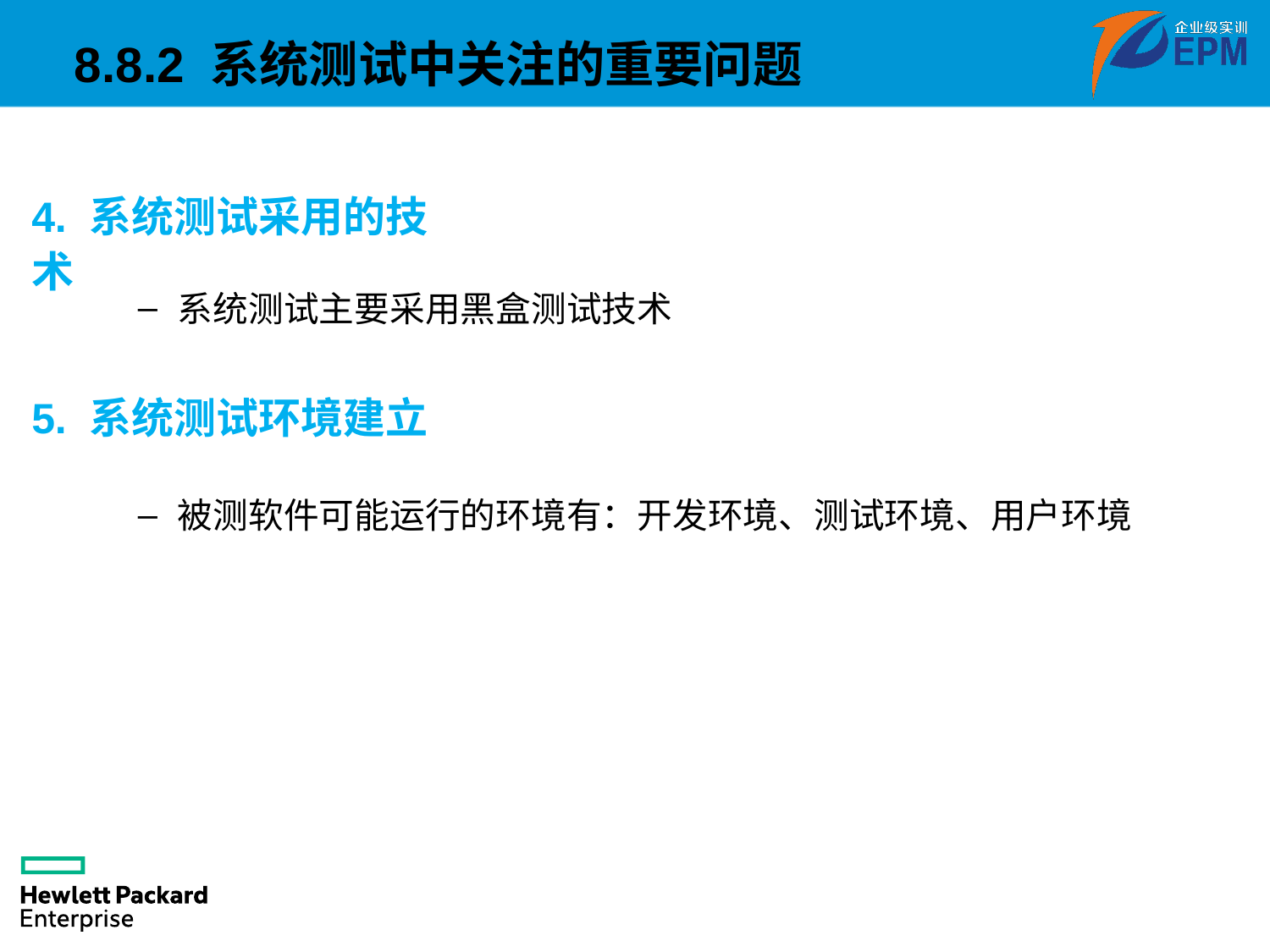

8.8.2 系统测试中关注的重要问题
4. 系统测试采用的技术
系统测试主要采用黑盒测试技术
5. 系统测试环境建立
被测软件可能运行的环境有：开发环境、测试环境、用户环境